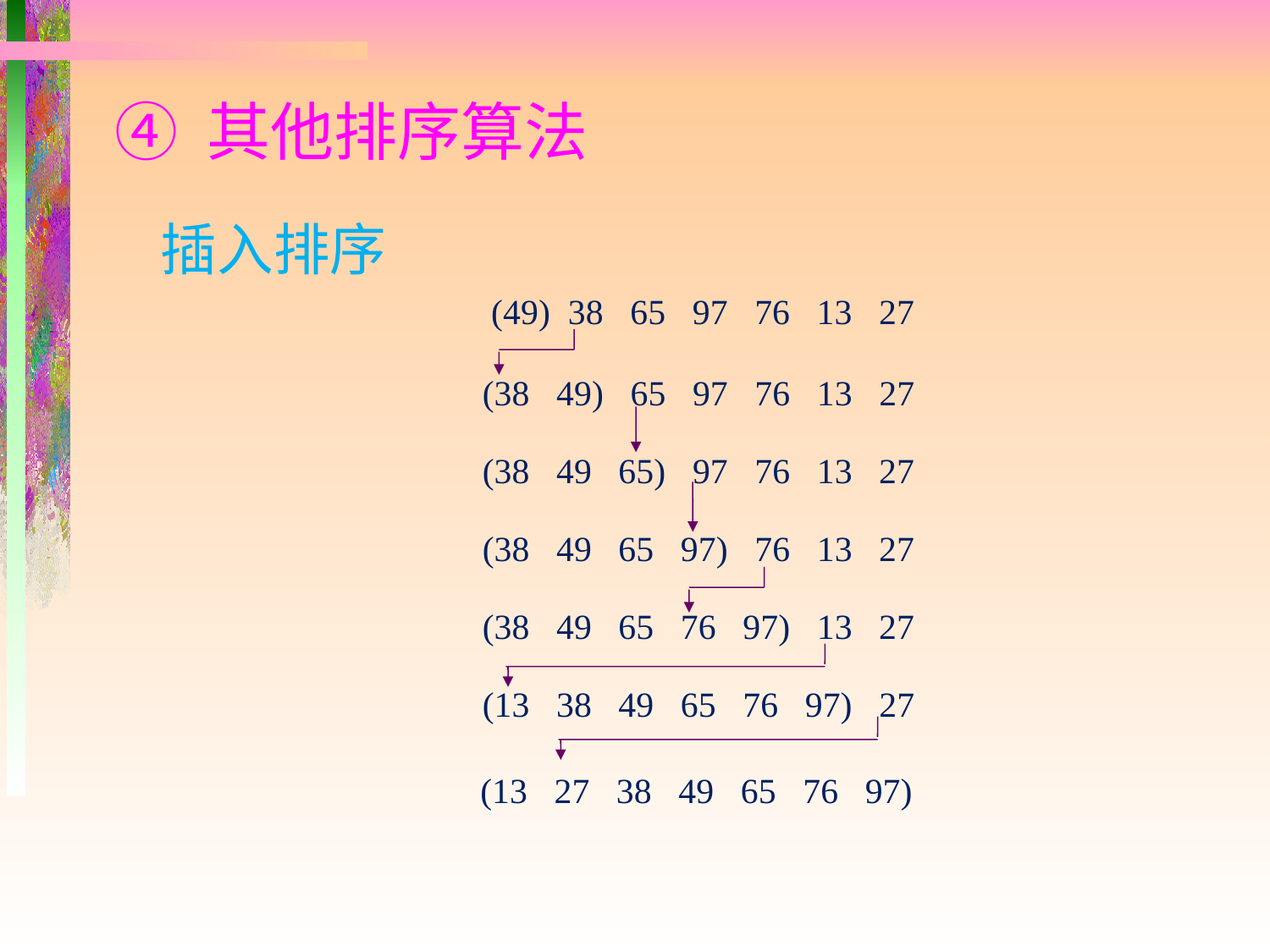

# ④ 其他排序算法
插入排序

(49)  38   65   97   76   13   27

               (38   49)   65   97   76   13   27

               (38   49   65)   97   76   13   27

               (38   49   65   97)   76   13   27

               (38   49   65   76   97)   13   27

               (13   38   49   65   76   97)   27

               (13   27   38   49   65   76   97)